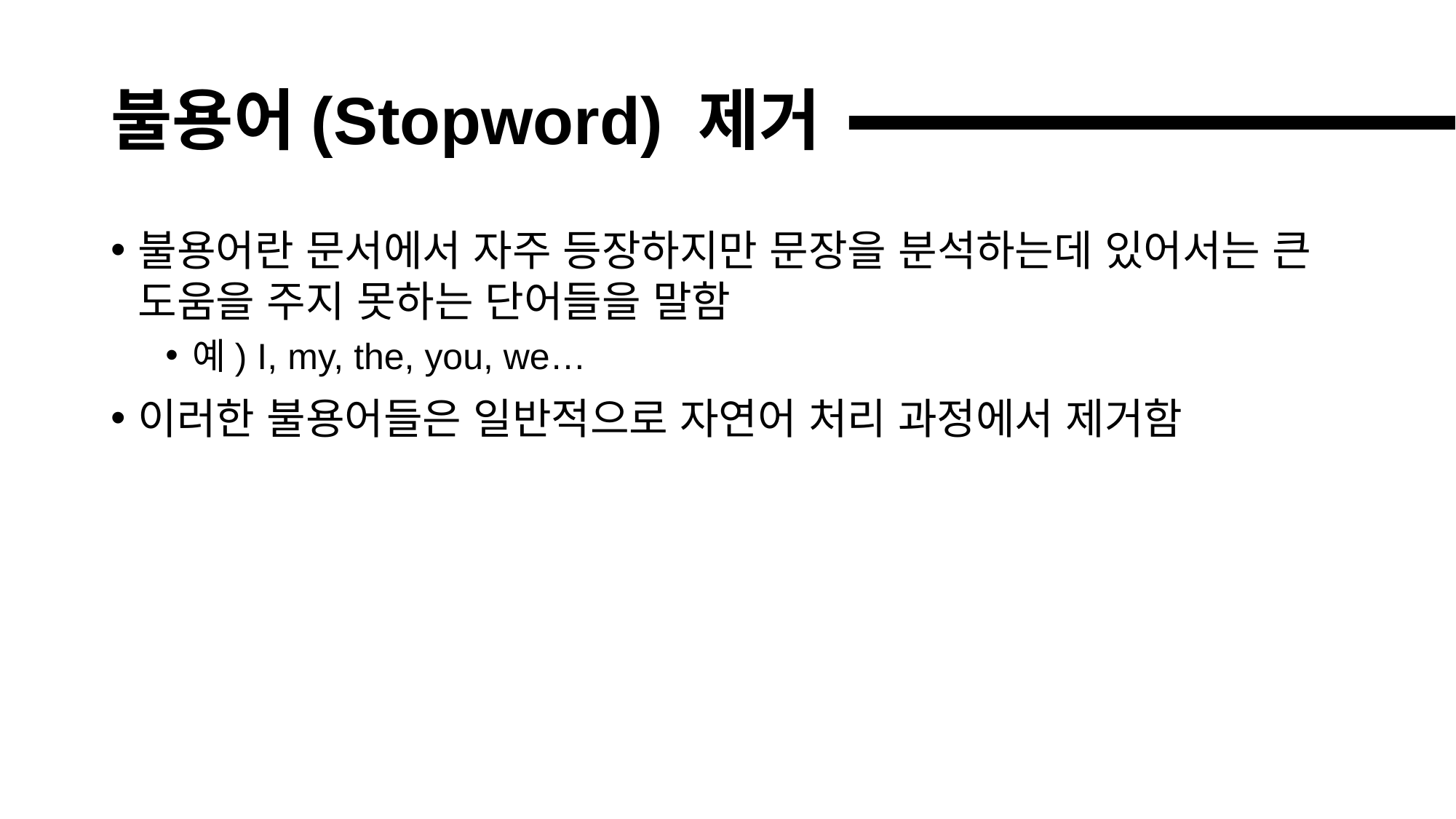

# 불용어(Stopword) 제거
불용어란 문서에서 자주 등장하지만 문장을 분석하는데 있어서는 큰 도움을 주지 못하는 단어들을 말함
예) I, my, the, you, we…
이러한 불용어들은 일반적으로 자연어 처리 과정에서 제거함